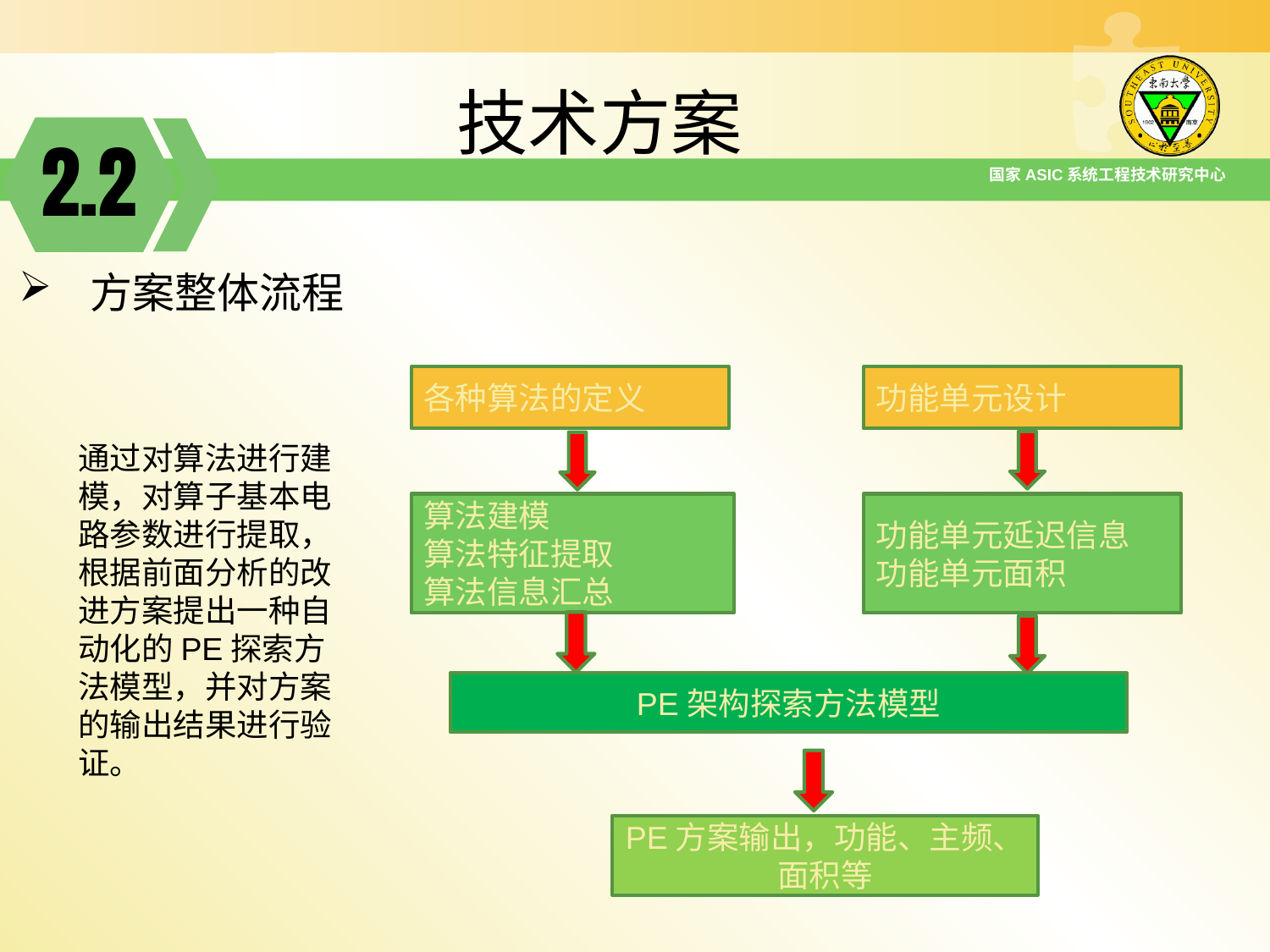

技术方案
2.2

国家ASIC系统工程技术研究中心
方案整体流程
各种算法的定义
功能单元设计

通过对算法进行建模，对算子基本电路参数进行提取，根据前面分析的改进方案提出一种自动化的PE探索方法模型，并对方案的输出结果进行验证。

算法建模
算法特征提取
算法信息汇总
功能单元延迟信息
功能单元面积

PE架构探索方法模型

PE方案输出，功能、主频、面积等